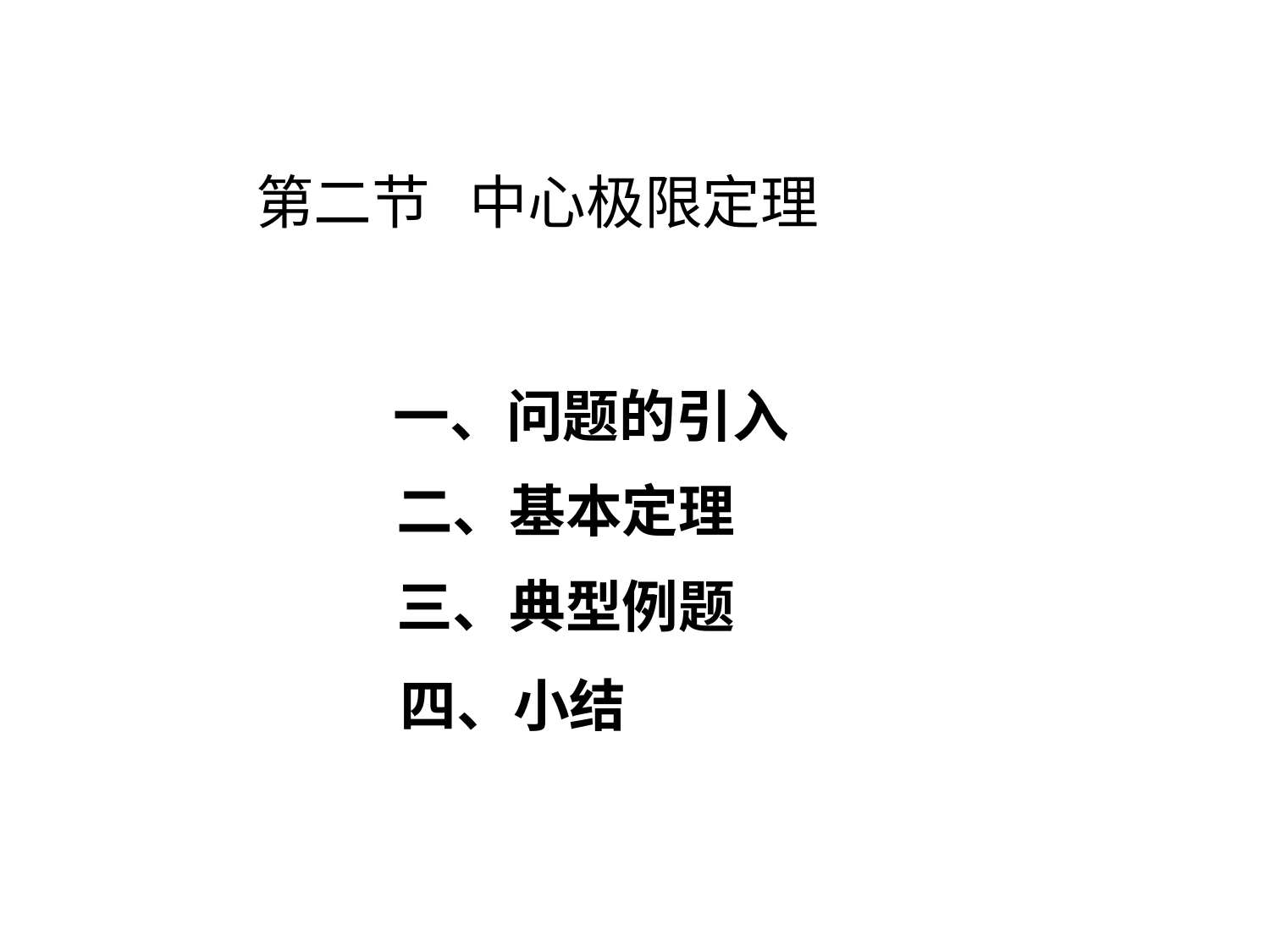

# 第二节   中心极限定理
一、问题的引入

二、基本定理

三、典型例题

四、小结